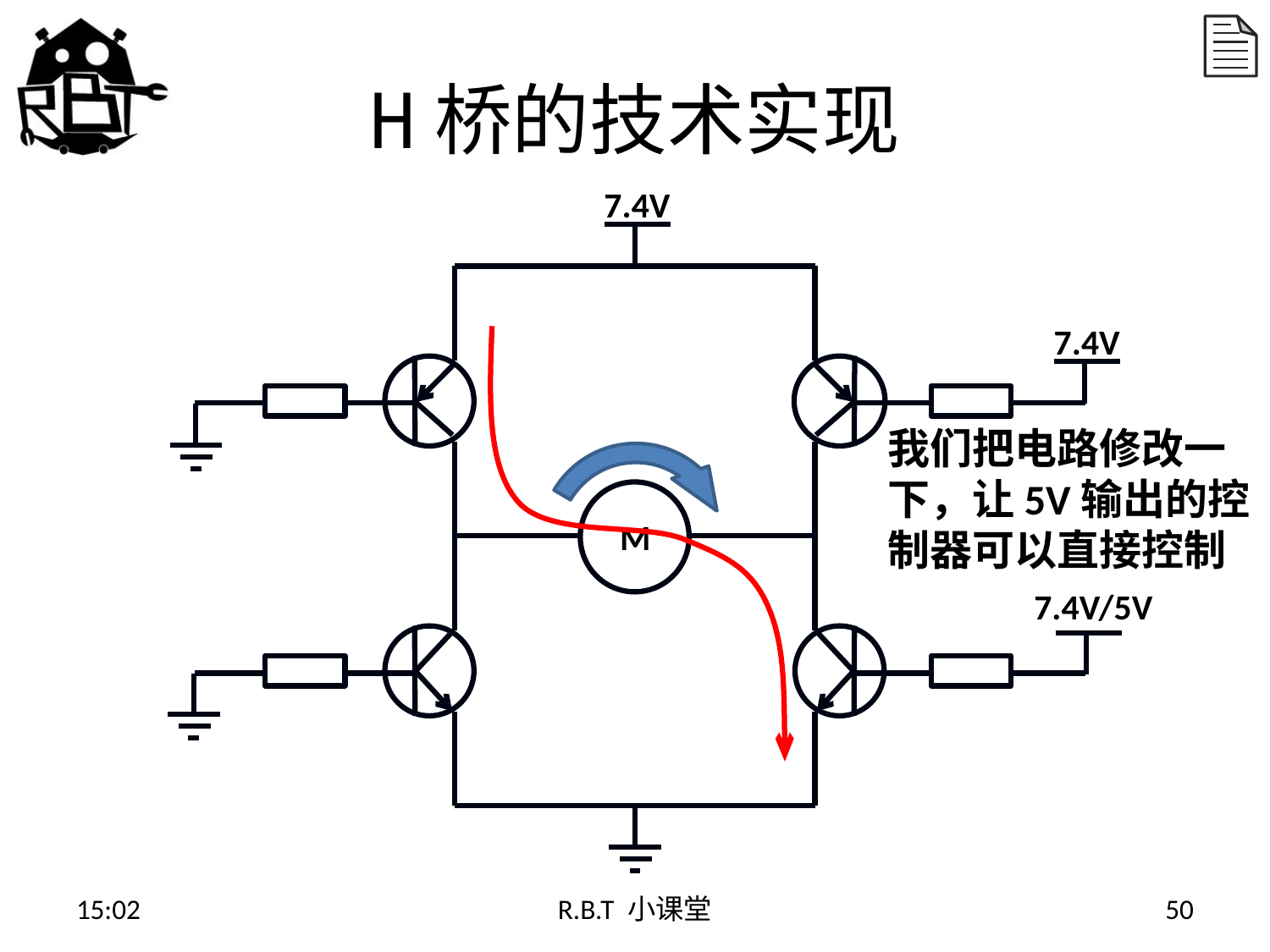

# H桥的技术实现
7.4V
7.4V

我们把电路修改一下，让5V输出的控制器可以直接控制

M
7.4V/5V

15:02
R.B.T 小课堂
50